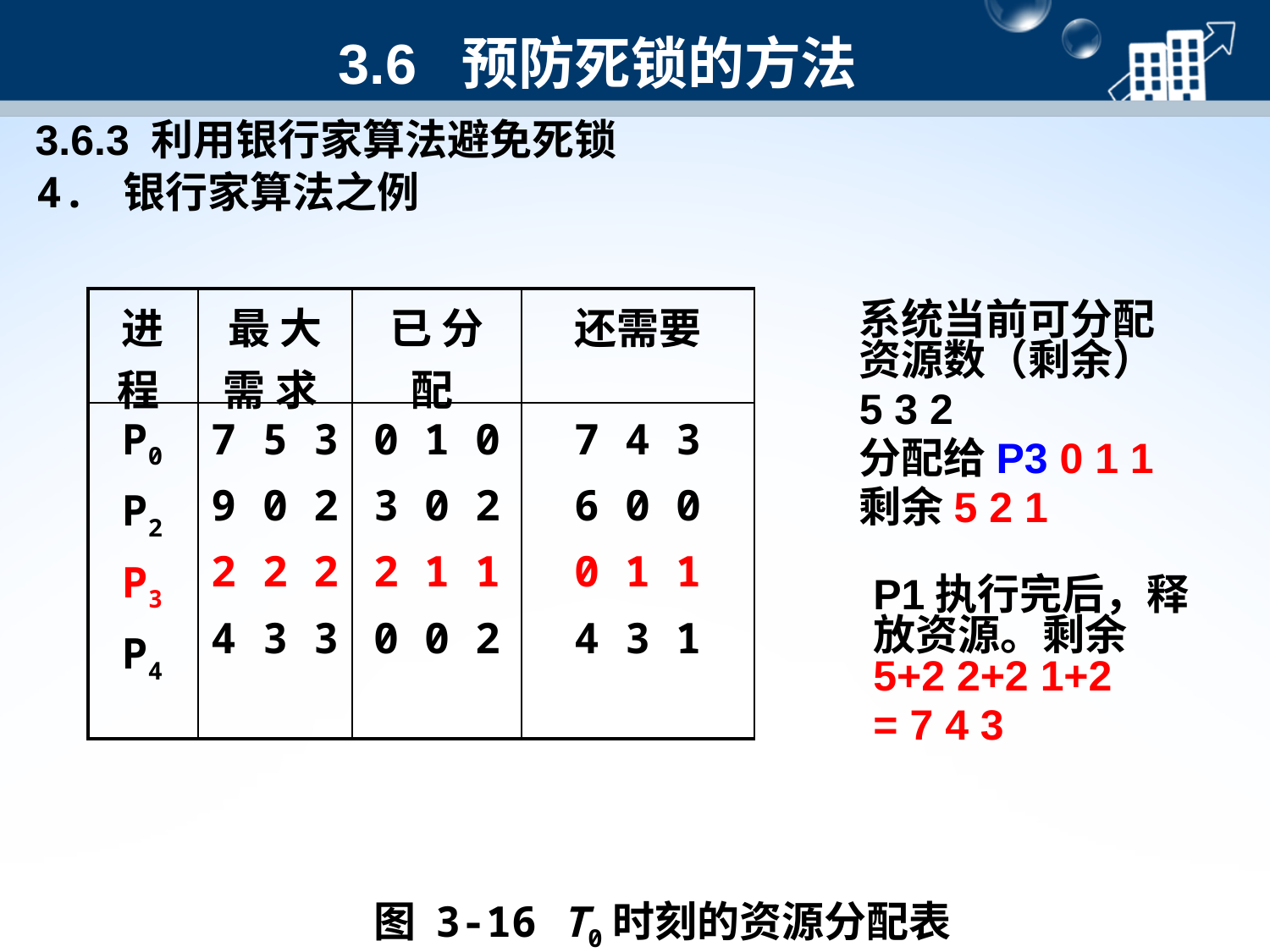

3.6  预防死锁的方法
3.6.3 利用银行家算法避免死锁
4. 银行家算法之例
| 进 程 | 最 大 需 求 | 已 分 配 | 还需要 |
| --- | --- | --- | --- |
| P0 P2 P3 P4 | 7 5 3 9 0 2 2 2 2 4 3 3 | 0 1 0 3 0 2 2 1 1 0 0 2 | 7 4 3 6 0 0 0 1 1 4 3 1 |
系统当前可分配资源数（剩余）
5 3 2
分配给P3 0 1 1
剩余5 2 1
P1执行完后，释放资源。剩余5+2 2+2 1+2
= 7 4 3
图 3-16 T0时刻的资源分配表